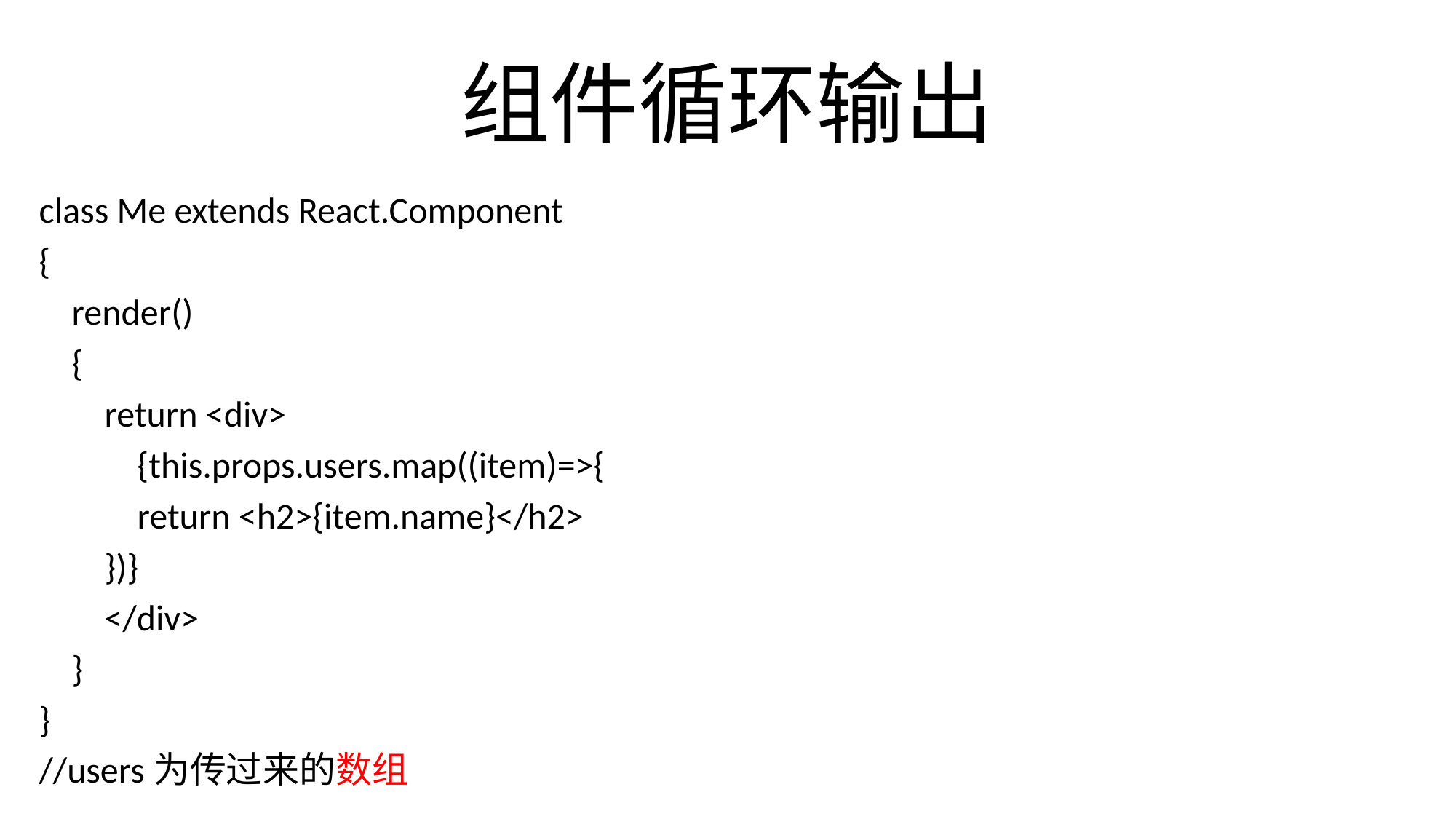

# 组件循环输出

class Me extends React.Component
{
    render()
    {
        return <div>
            {this.props.users.map((item)=>{
            return <h2>{item.name}</h2>
        })}
        </div>
    }
}
//users为传过来的数组